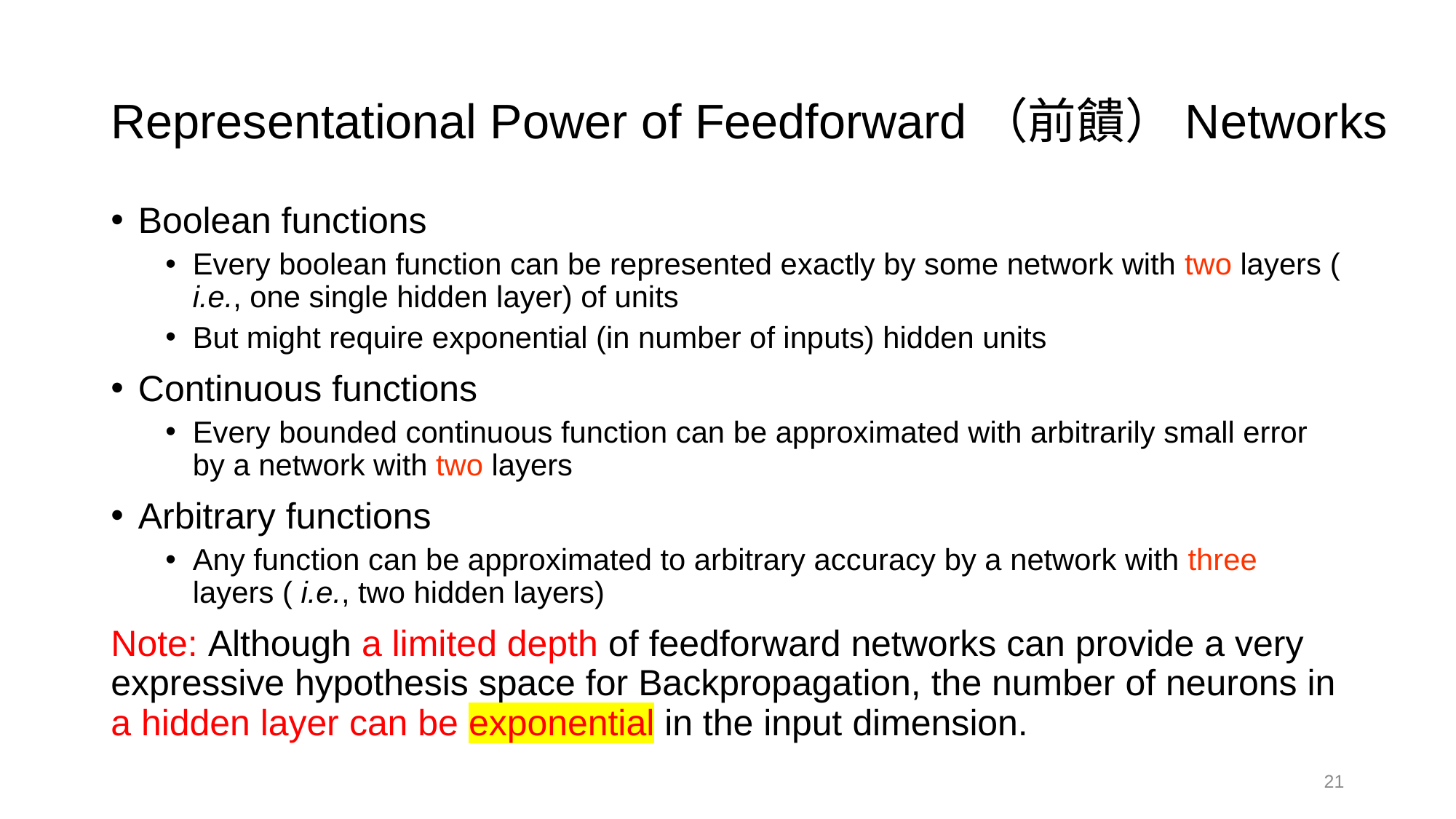

# Representational Power of Feedforward（前饋）Networks
Boolean functions
Every boolean function can be represented exactly by some network with two layers ( i.e., one single hidden layer) of units
But might require exponential (in number of inputs) hidden units
Continuous functions
Every bounded continuous function can be approximated with arbitrarily small error by a network with two layers
Arbitrary functions
Any function can be approximated to arbitrary accuracy by a network with three layers ( i.e., two hidden layers)
Note: Although a limited depth of feedforward networks can provide a very expressive hypothesis space for Backpropagation, the number of neurons in a hidden layer can be exponential in the input dimension.
21